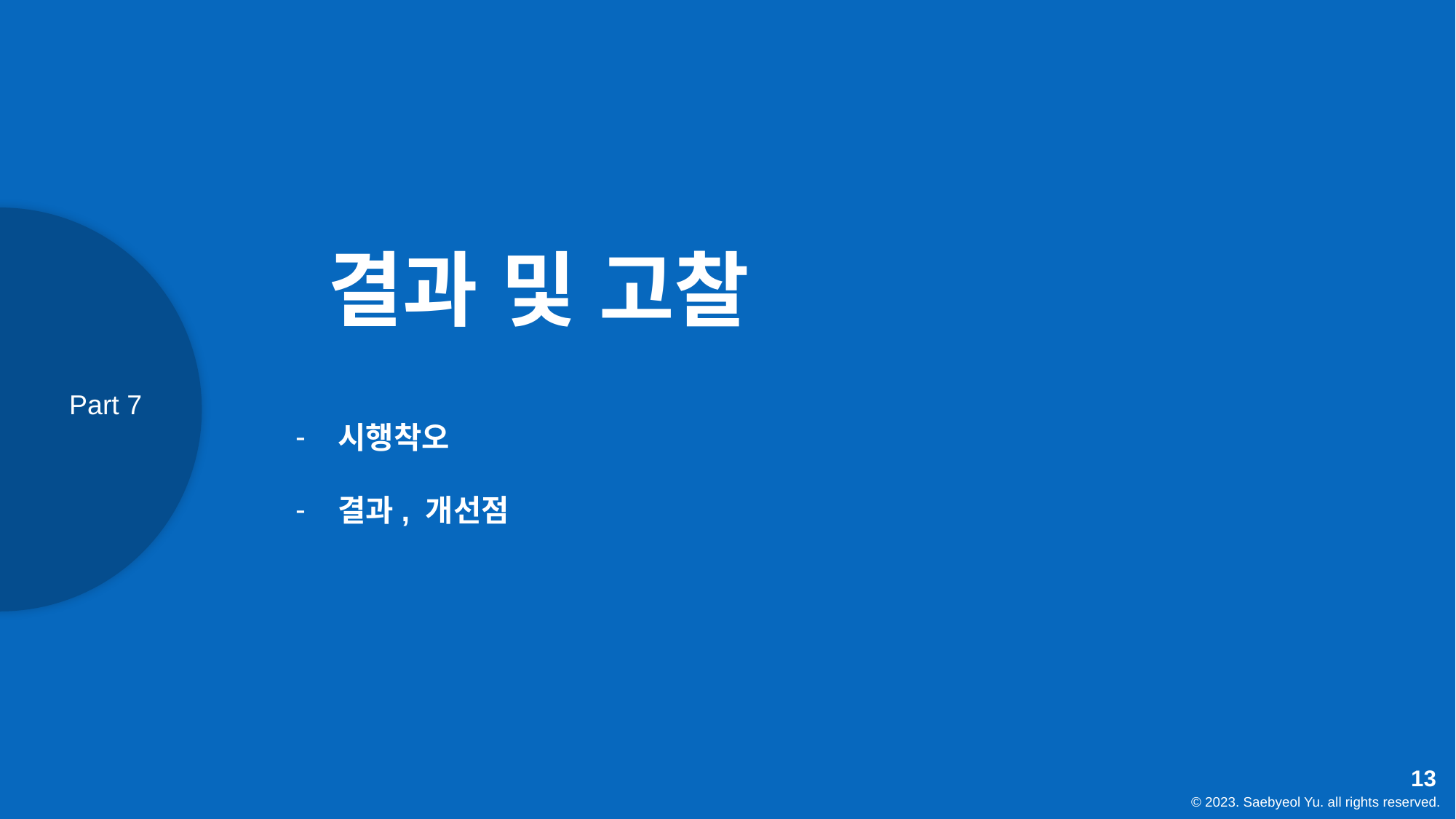

결과 및 고찰
시행착오

결과, 개선점
Part 7
13